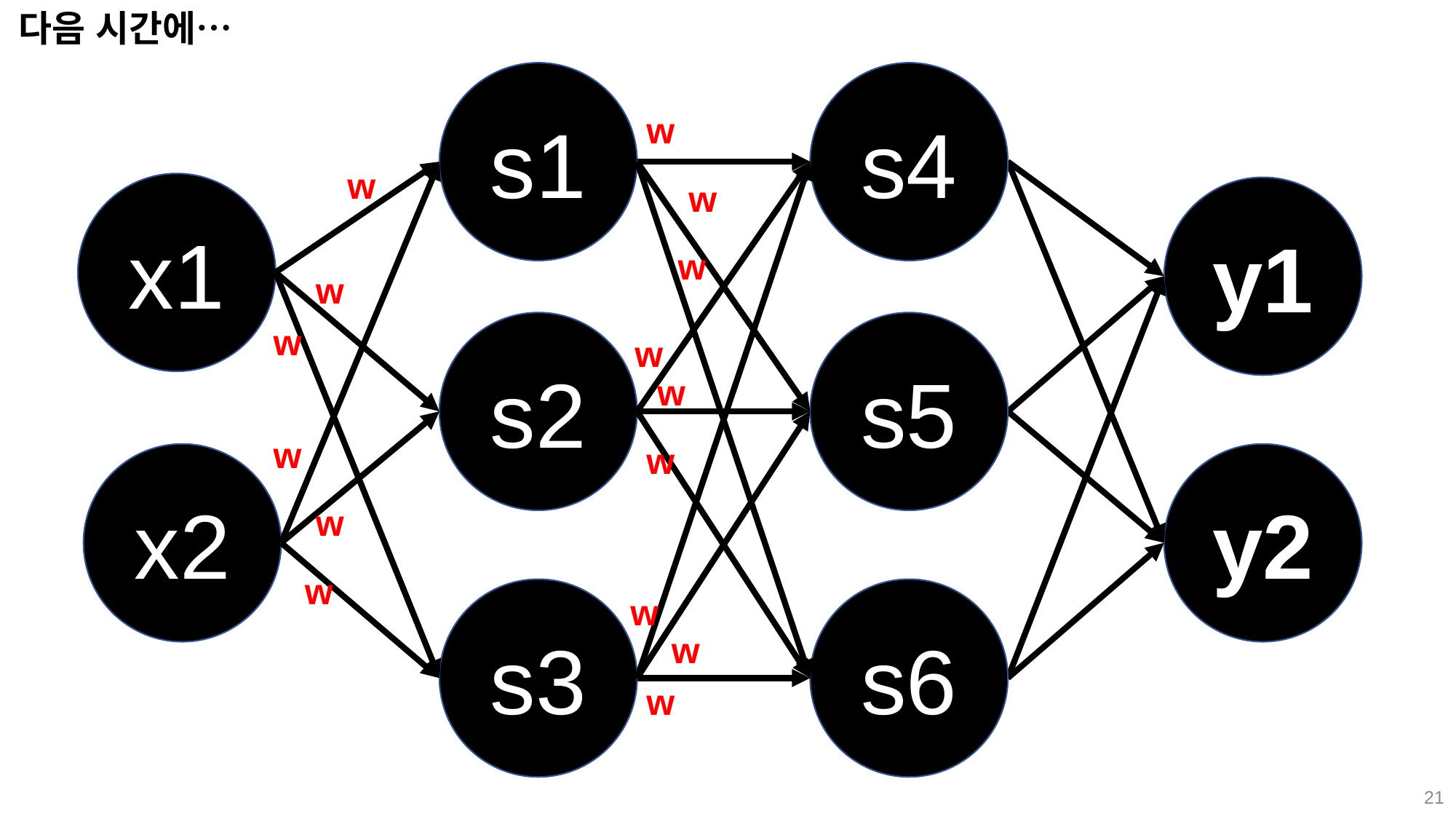

다음 시간에…
s1
s4
w
w
w
w
w
w
w
w
w
w
w
w
w
w
w
x1
y1
s2
s5
x2
y2
s3
s6
21